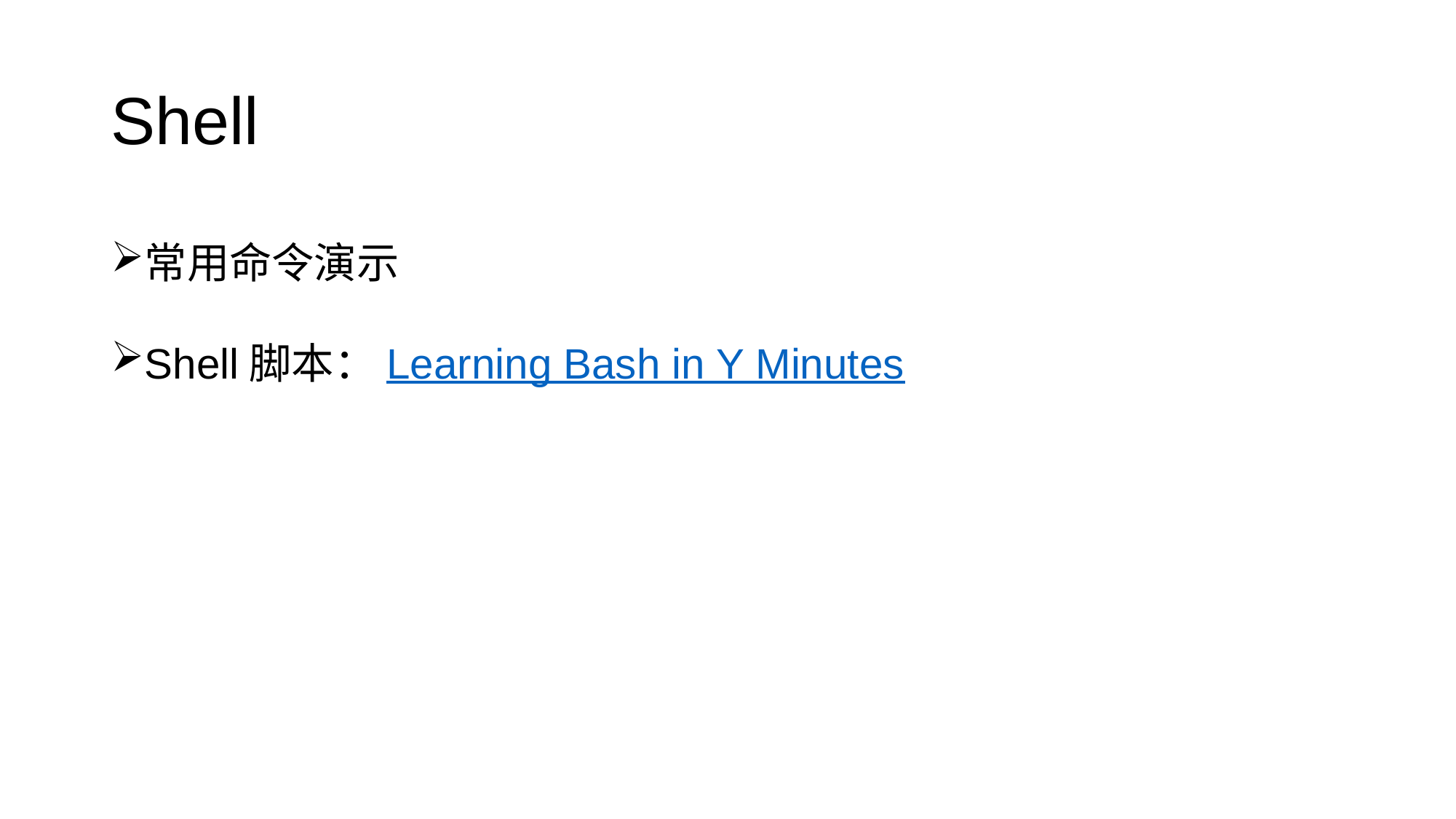

# Shell
常用命令演示
Shell脚本：Learning Bash in Y Minutes